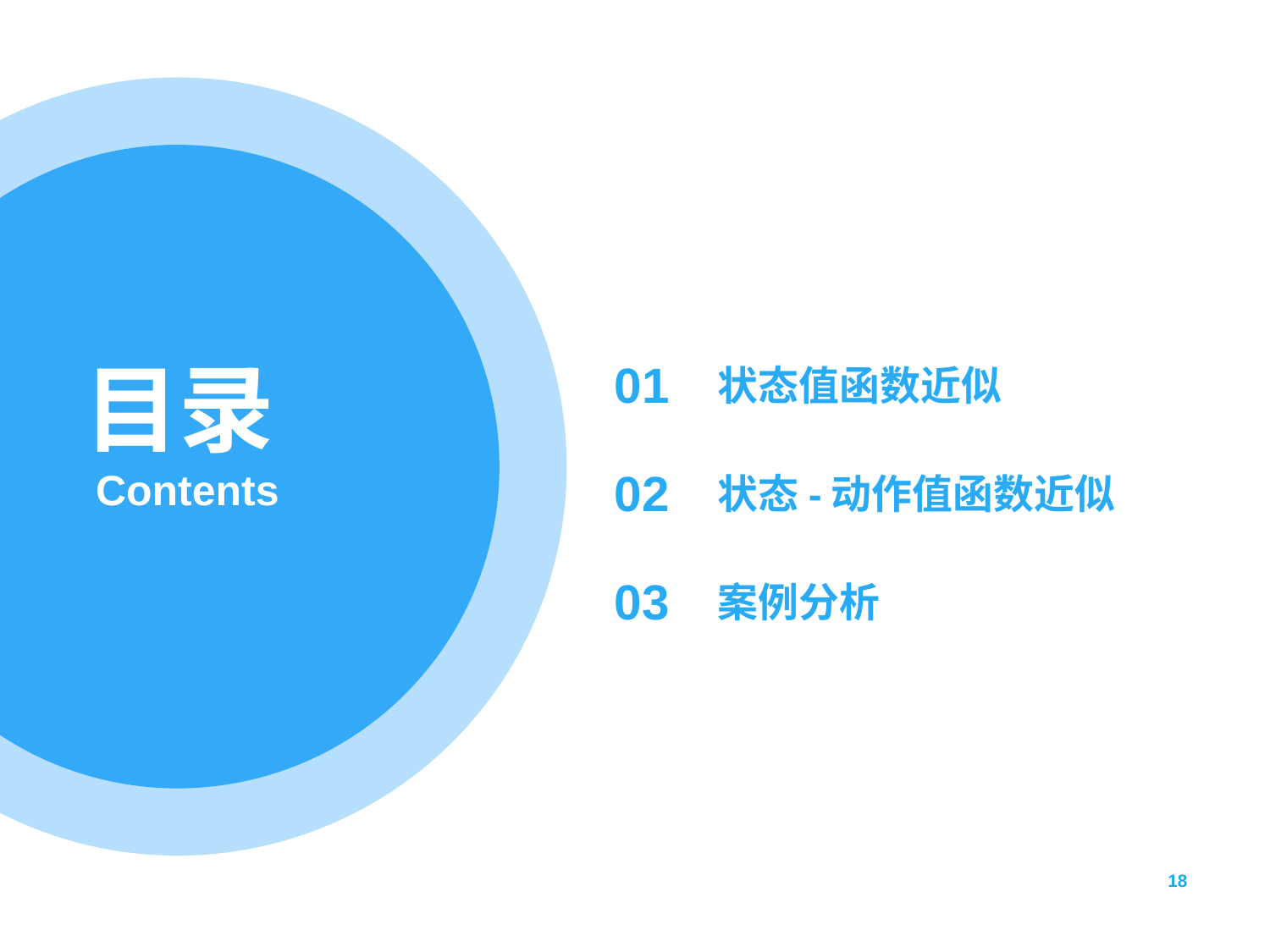

01
状态值函数近似
02
状态-动作值函数近似
03
案例分析
18